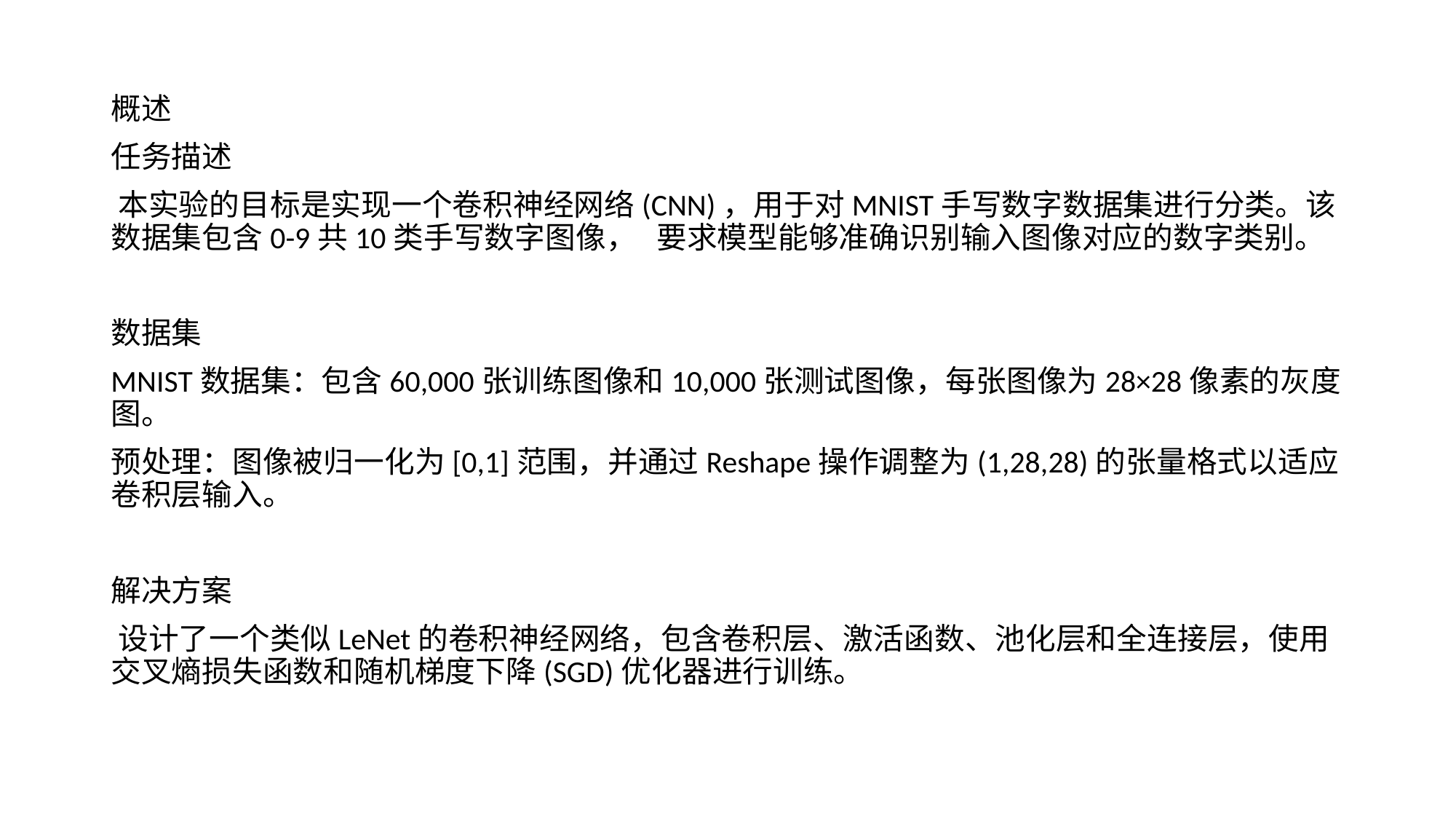

概述
任务描述
​本实验的目标是实现一个卷积神经网络(CNN)，用于对MNIST手写数字数据集进行分类。该数据集包含0-9共10类手写数字图像，	要求模型能够准确识别输入图像对应的数字类别。

数据集
MNIST数据集：包含60,000张训练图像和10,000张测试图像，每张图像为28×28像素的灰度图。
预处理：图像被归一化为[0,1]范围，并通过Reshape操作调整为(1,28,28)的张量格式以适应卷积层输入。

解决方案
​设计了一个类似LeNet的卷积神经网络，包含卷积层、激活函数、池化层和全连接层，使用交叉熵损失函数和随机梯度下降(SGD)优化器进行训练。